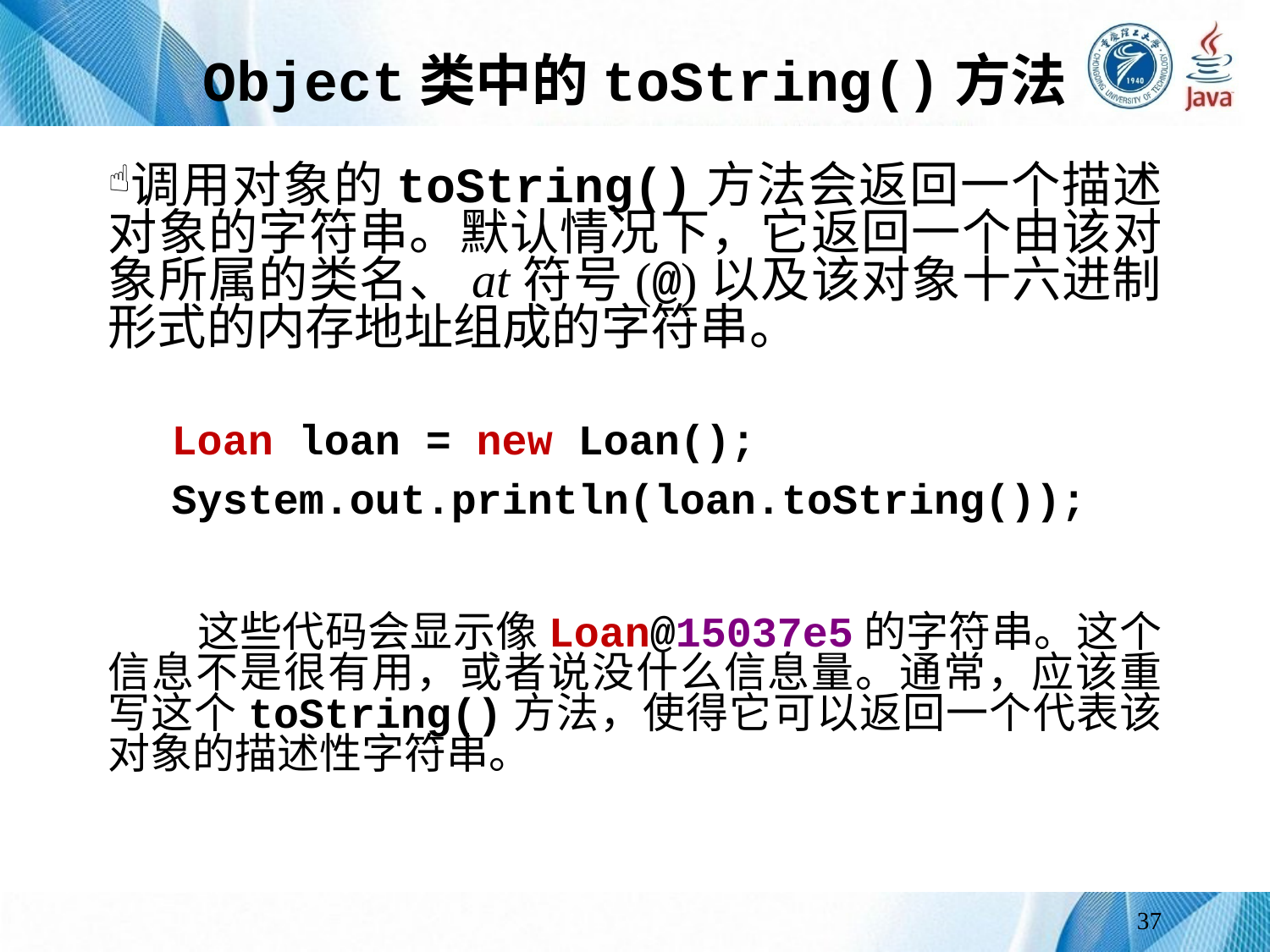

# Object类中的toString()方法
调用对象的toString()方法会返回一个描述对象的字符串。默认情况下，它返回一个由该对象所属的类名、at符号(@)以及该对象十六进制形式的内存地址组成的字符串。

Loan loan = new Loan();
System.out.println(loan.toString());

        这些代码会显示像Loan@15037e5的字符串。这个信息不是很有用，或者说没什么信息量。通常，应该重写这个toString()方法，使得它可以返回一个代表该对象的描述性字符串。
37